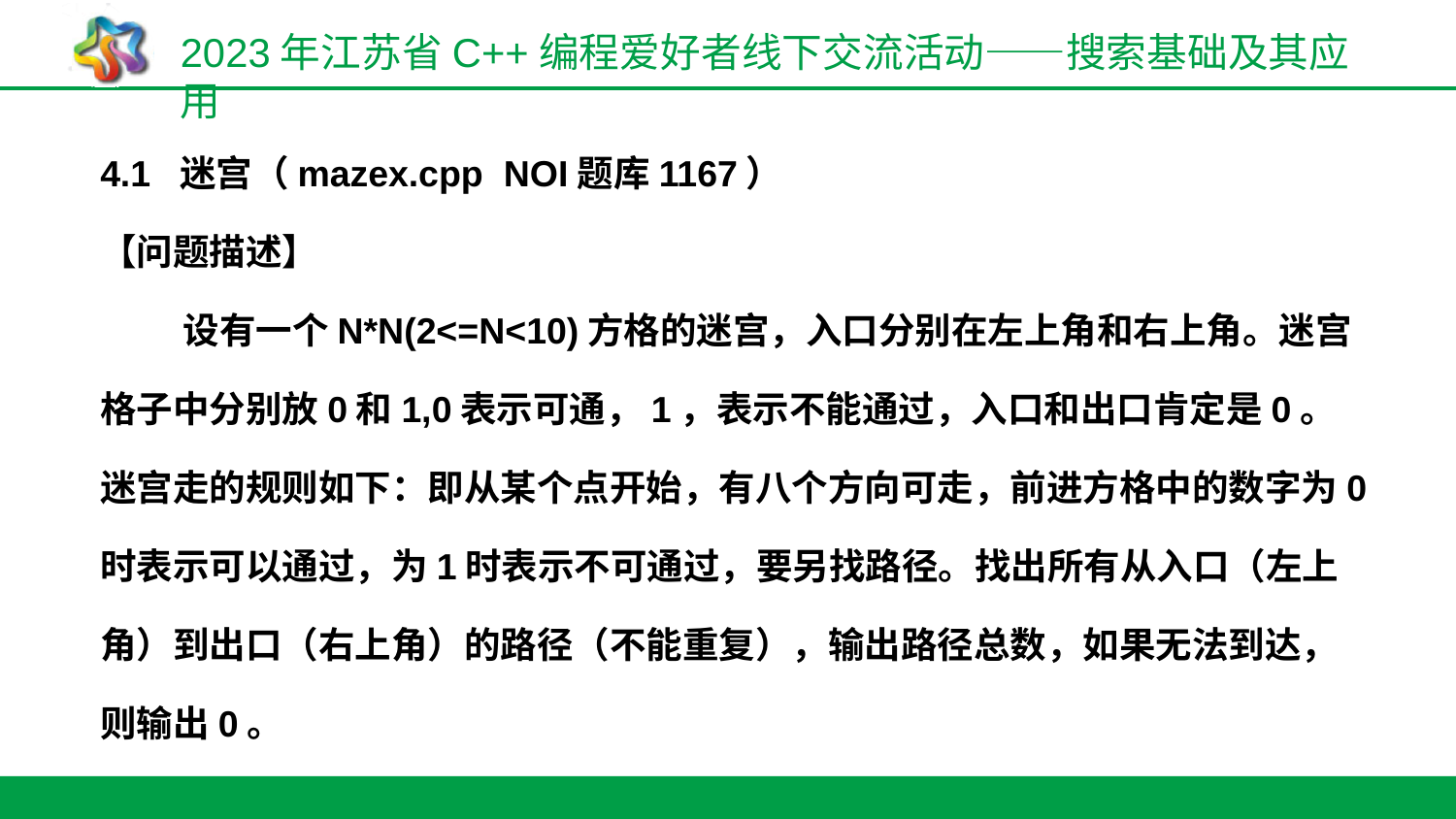

4.1  迷宫（mazex.cpp  NOI题库1167）
【问题描述】
         设有一个N*N(2<=N<10)方格的迷宫，入口分别在左上角和右上角。迷宫格子中分别放0和1,0表示可通，1，表示不能通过，入口和出口肯定是0。迷宫走的规则如下：即从某个点开始，有八个方向可走，前进方格中的数字为0时表示可以通过，为1时表示不可通过，要另找路径。找出所有从入口（左上角）到出口（右上角）的路径（不能重复），输出路径总数，如果无法到达，则输出0。